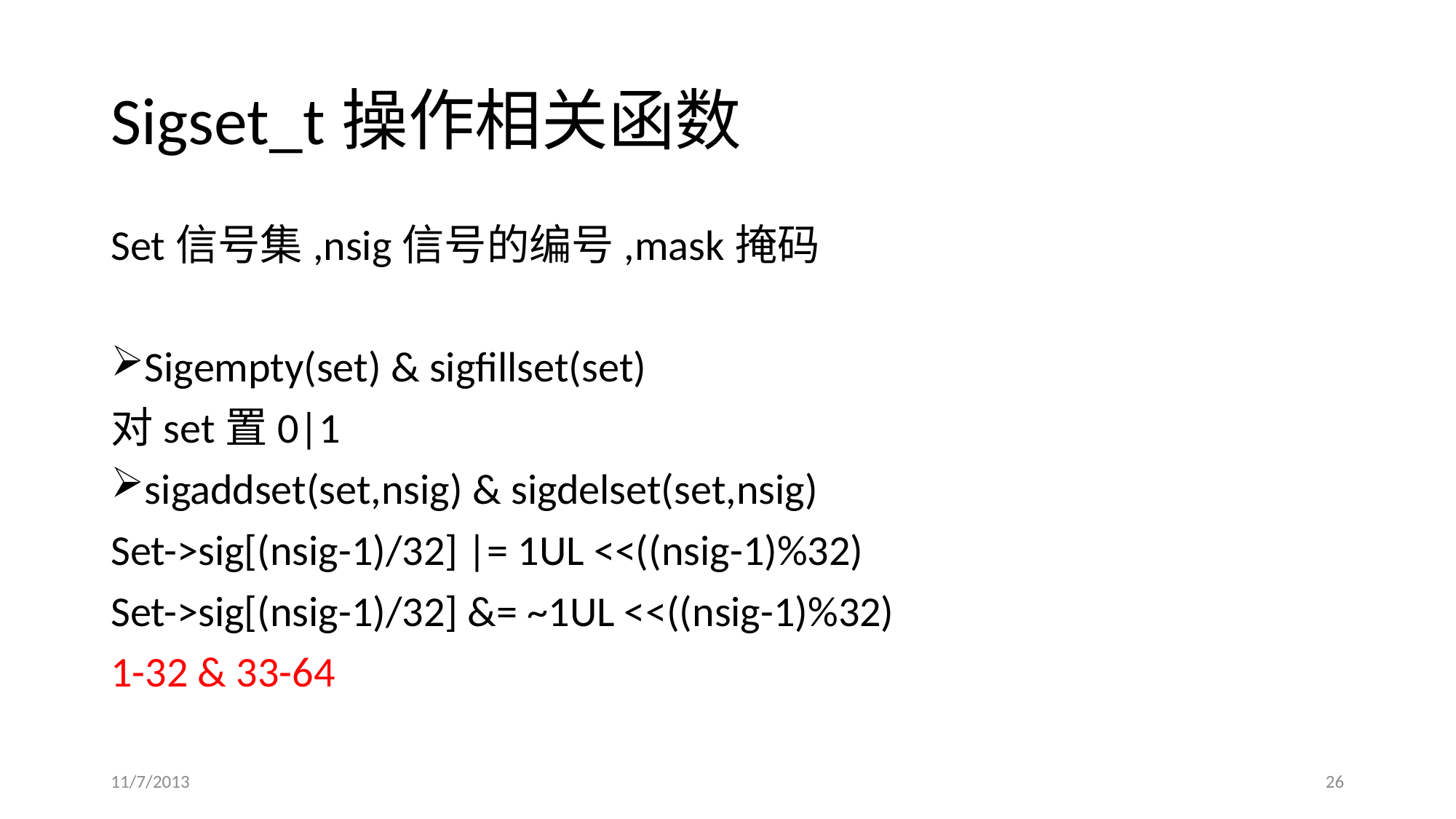

# Sigset_t操作相关函数
Set信号集,nsig信号的编号,mask掩码

Sigempty(set) & sigfillset(set)
对set置0|1
sigaddset(set,nsig) & sigdelset(set,nsig)
Set->sig[(nsig-1)/32] |= 1UL <<((nsig-1)%32)
Set->sig[(nsig-1)/32] &= ~1UL <<((nsig-1)%32)
1-32 & 33-64
11/7/2013
26